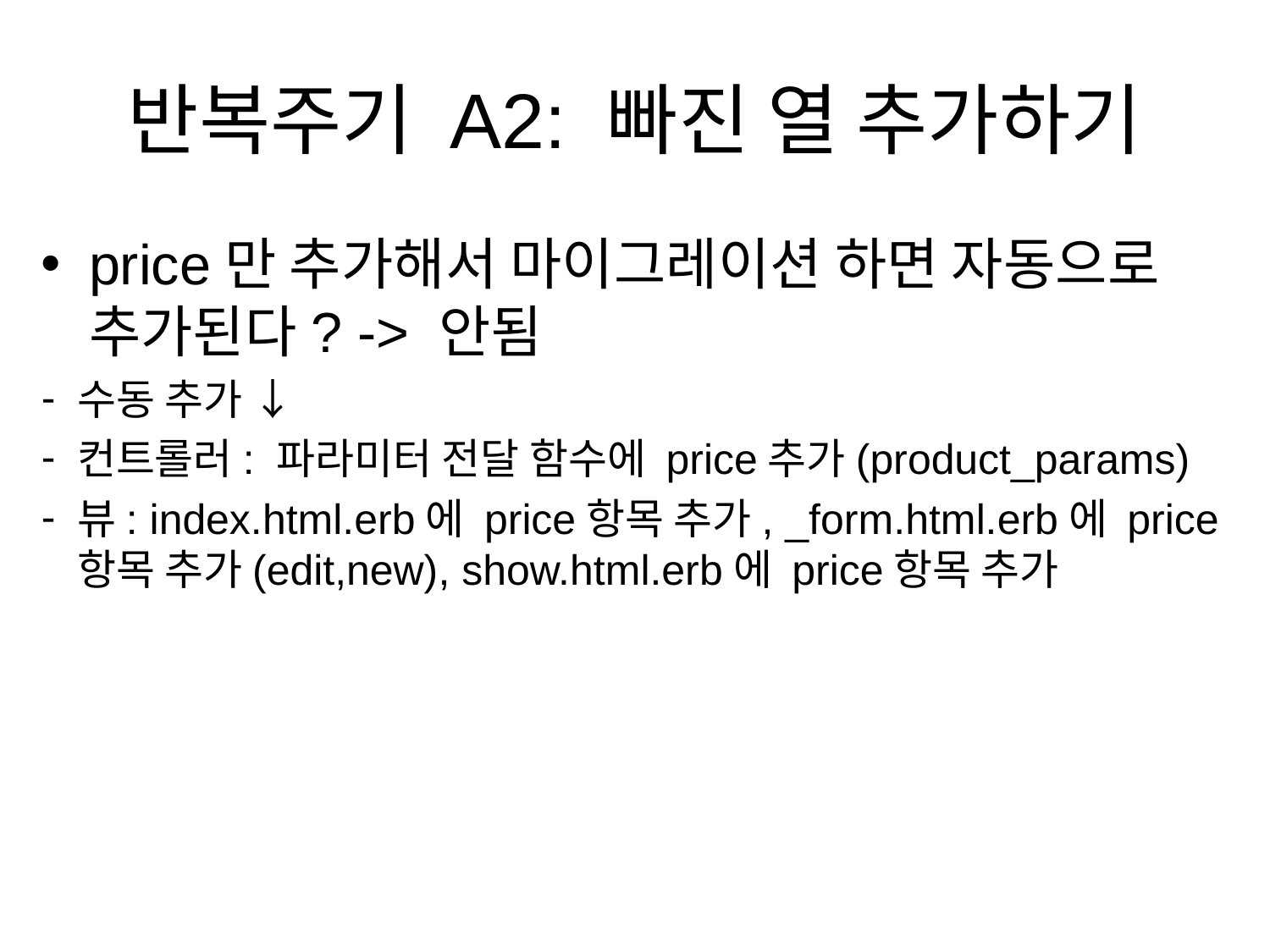

# 반복주기 A2: 빠진 열 추가하기
price만 추가해서 마이그레이션 하면 자동으로 추가된다? -> 안됨
수동 추가 ↓
컨트롤러: 파라미터 전달 함수에 price추가(product_params)
뷰: index.html.erb에 price항목 추가, _form.html.erb에 price항목 추가(edit,new), show.html.erb에 price항목 추가